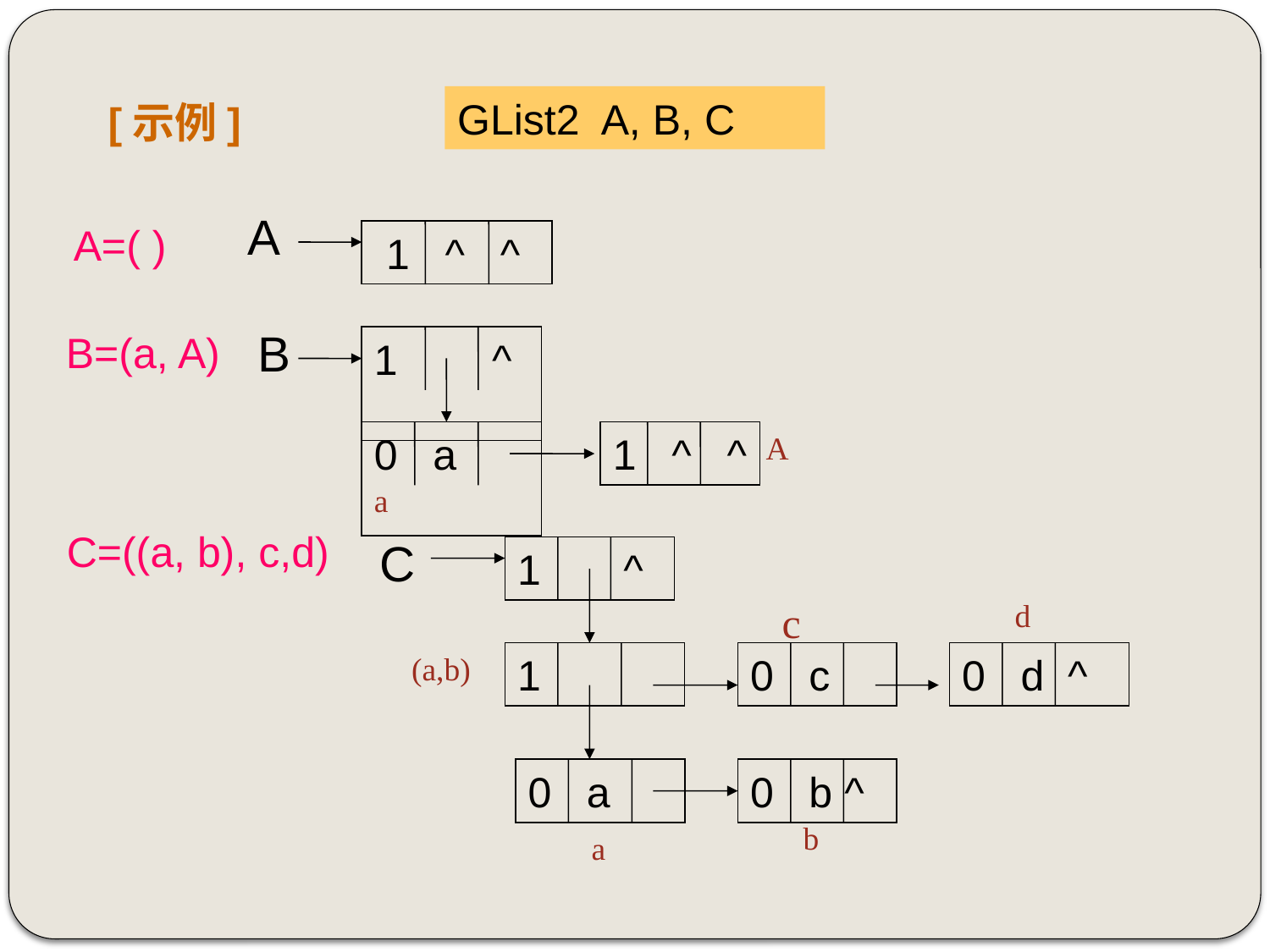

# [示例]
GList2  A, B, C
A
A=( )
 1   ^   ^

B
B=(a, A)
1        ^

0   a

1   ^   ^

A

a
C=((a, b), c,d)
C
1       ^

c
d
(a,b)
1

0   c

0   d  ^

0   a

0   b ^

b
a